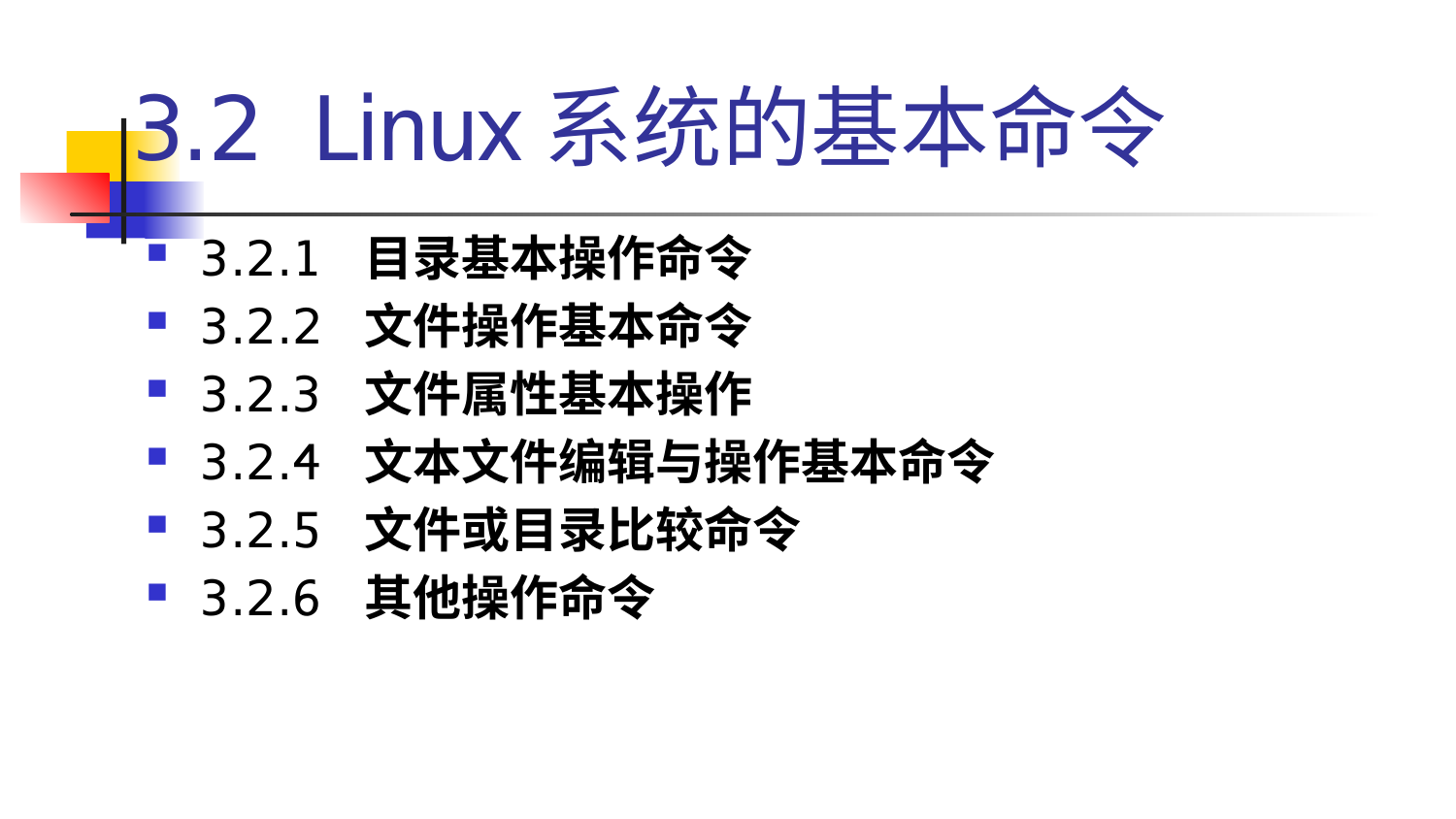

# 3.2  Linux系统的基本命令
3.2.1  目录基本操作命令
3.2.2  文件操作基本命令
3.2.3  文件属性基本操作
3.2.4  文本文件编辑与操作基本命令
3.2.5  文件或目录比较命令
3.2.6  其他操作命令